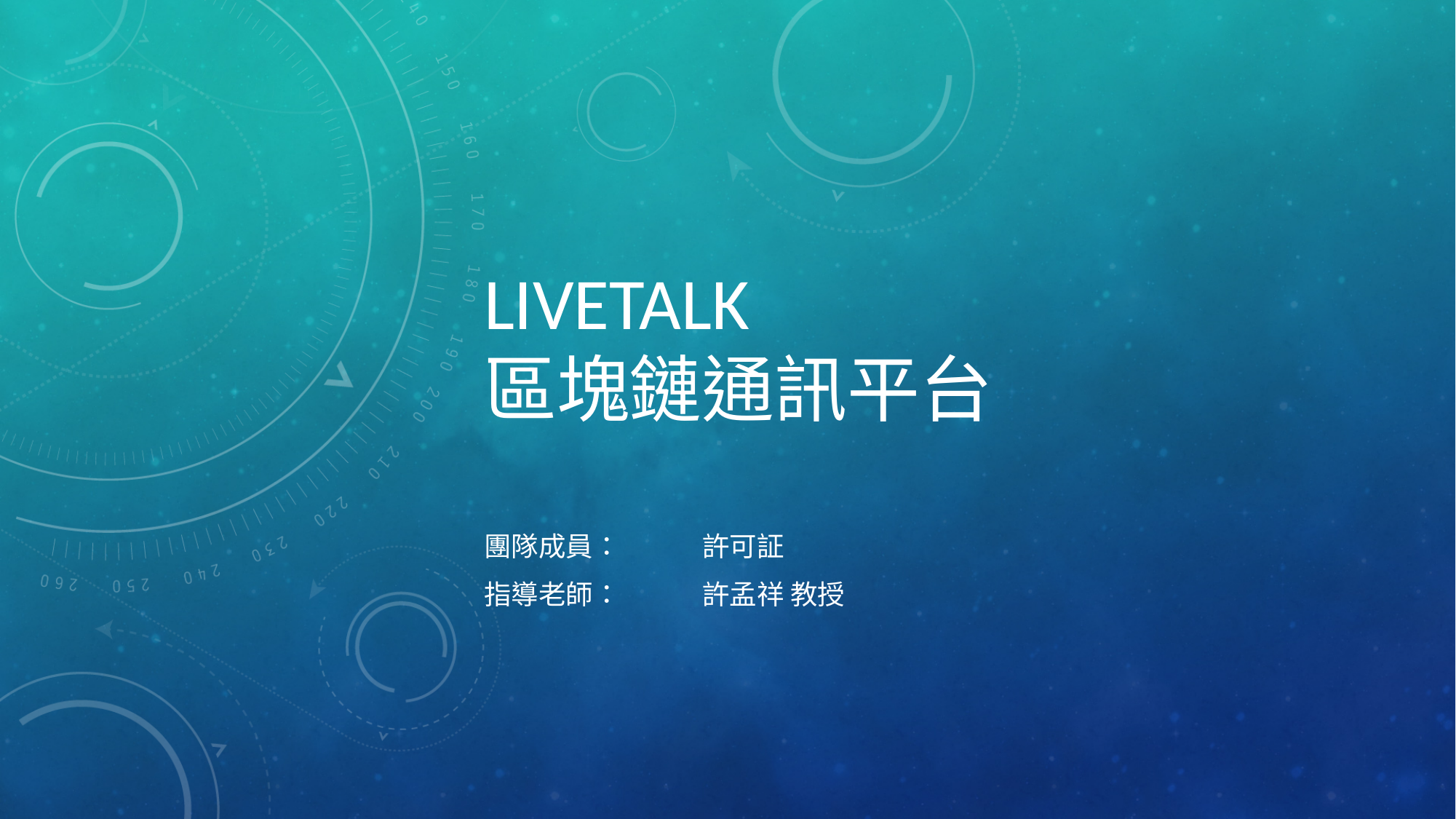

# LiVetalk 區塊鏈通訊平台
團隊成員：	許可証
指導老師：	許孟祥 教授